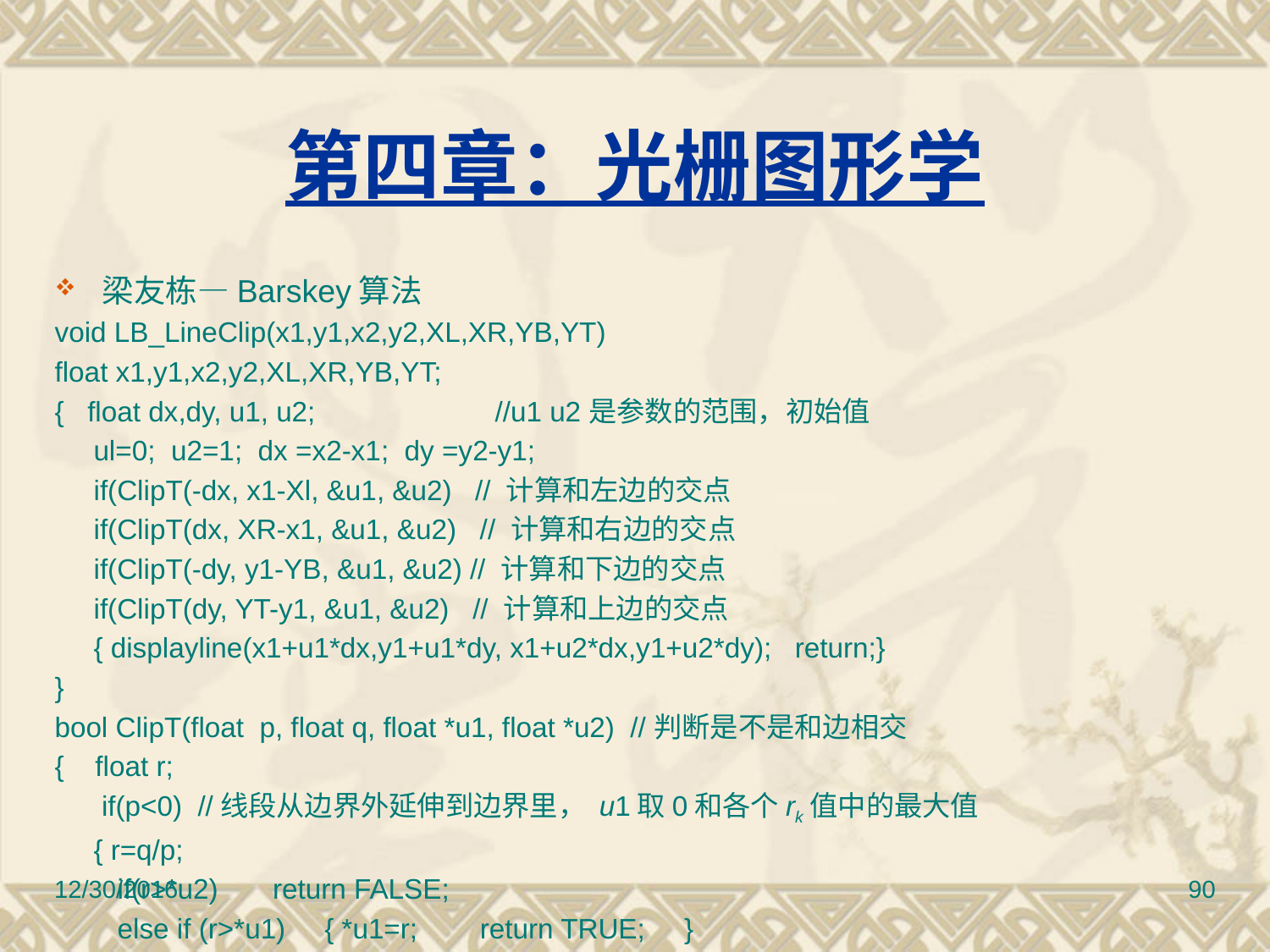

第四章：光栅图形学
梁友栋—Barskey算法
void LB_LineClip(x1,y1,x2,y2,XL,XR,YB,YT)
float x1,y1,x2,y2,XL,XR,YB,YT;
{   float dx,dy, u1, u2;                       //u1 u2是参数的范围，初始值
     ul=0;  u2=1;  dx =x2-x1;  dy =y2-y1;
     if(ClipT(-dx, x1-Xl, &u1, &u2)   // 计算和左边的交点
     if(ClipT(dx, XR-x1, &u1, &u2)   // 计算和右边的交点
     if(ClipT(-dy, y1-YB, &u1, &u2) // 计算和下边的交点
     if(ClipT(dy, YT-y1, &u1, &u2)   // 计算和上边的交点
     { displayline(x1+u1*dx,y1+u1*dy, x1+u2*dx,y1+u2*dy);   return;}
}
bool ClipT(float  p, float q, float *u1, float *u2)  //判断是不是和边相交
{    float r;
      if(p<0)  //线段从边界外延伸到边界里， u1取0和各个rk值中的最大值
     { r=q/p;
        if(r>*u2)       return FALSE;
        else if (r>*u1)     { *u1=r;        return TRUE;     }
     }
    else if(p>0)  //线段从边界里延伸到边界外，u2取1和各个rk值之中的最小值
     { r=p/q;
        if(r<*u1)        return FALSE;
        else if(r<*u2)    { *u2=r;      return TRUE;    }
     }
     else if(q<0) return FALSE; //p=0, q<0, 线段在边界外，抛弃
     return TRUE;
}
12/30/2016
90